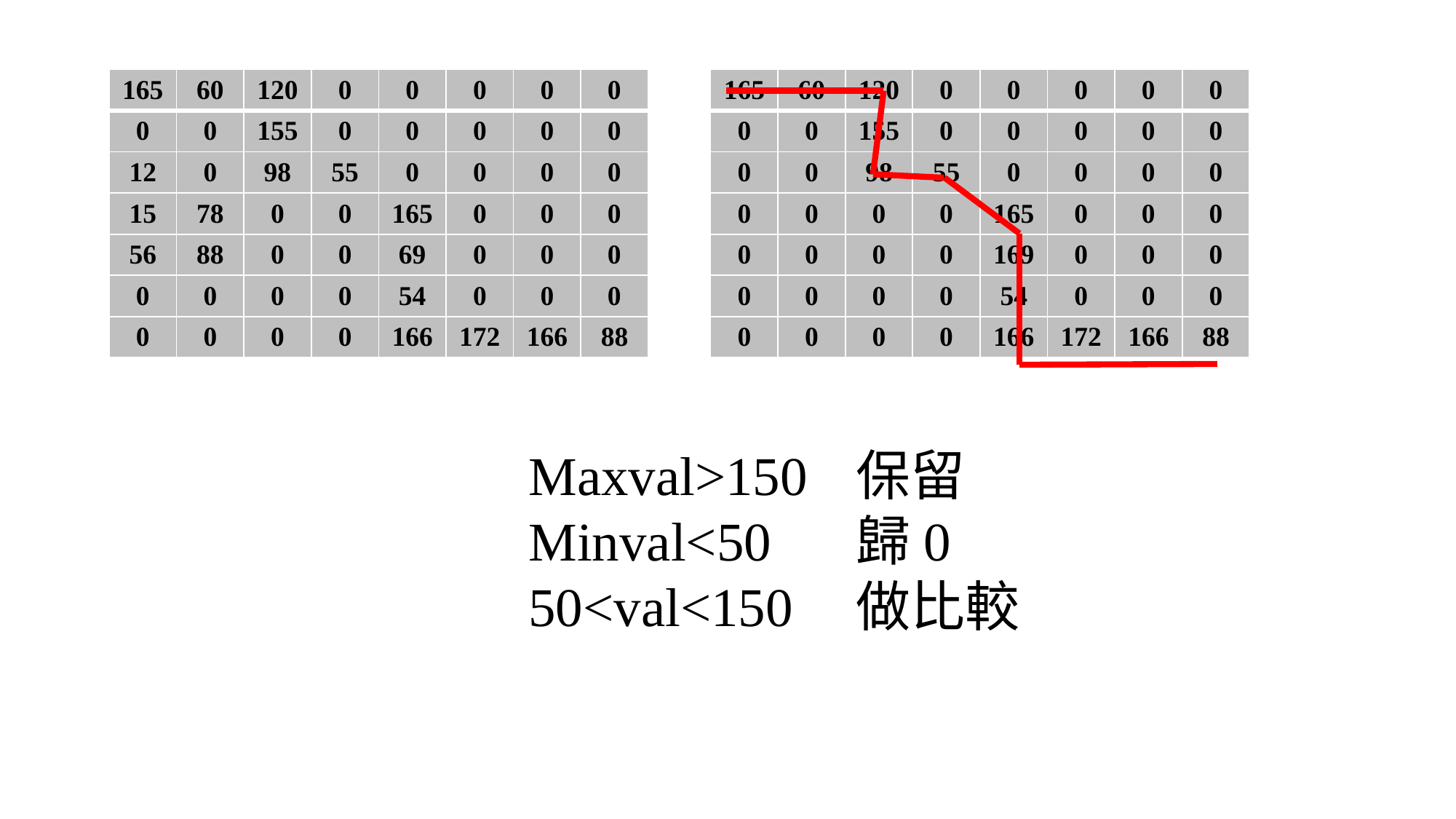

| 165 | 60 | 120 | 0 | 0 | 0 | 0 | 0 |
| --- | --- | --- | --- | --- | --- | --- | --- |
| 0 | 0 | 155 | 0 | 0 | 0 | 0 | 0 |
| 12 | 0 | 98 | 55 | 0 | 0 | 0 | 0 |
| 15 | 78 | 0 | 0 | 165 | 0 | 0 | 0 |
| 56 | 88 | 0 | 0 | 69 | 0 | 0 | 0 |
| 0 | 0 | 0 | 0 | 54 | 0 | 0 | 0 |
| 0 | 0 | 0 | 0 | 166 | 172 | 166 | 88 |
| 165 | 60 | 120 | 0 | 0 | 0 | 0 | 0 |
| --- | --- | --- | --- | --- | --- | --- | --- |
| 0 | 0 | 155 | 0 | 0 | 0 | 0 | 0 |
| 0 | 0 | 98 | 55 | 0 | 0 | 0 | 0 |
| 0 | 0 | 0 | 0 | 165 | 0 | 0 | 0 |
| 0 | 0 | 0 | 0 | 169 | 0 | 0 | 0 |
| 0 | 0 | 0 | 0 | 54 | 0 | 0 | 0 |
| 0 | 0 | 0 | 0 | 166 | 172 | 166 | 88 |
Maxval>150	保留
Minval<50	歸0
50<val<150	做比較